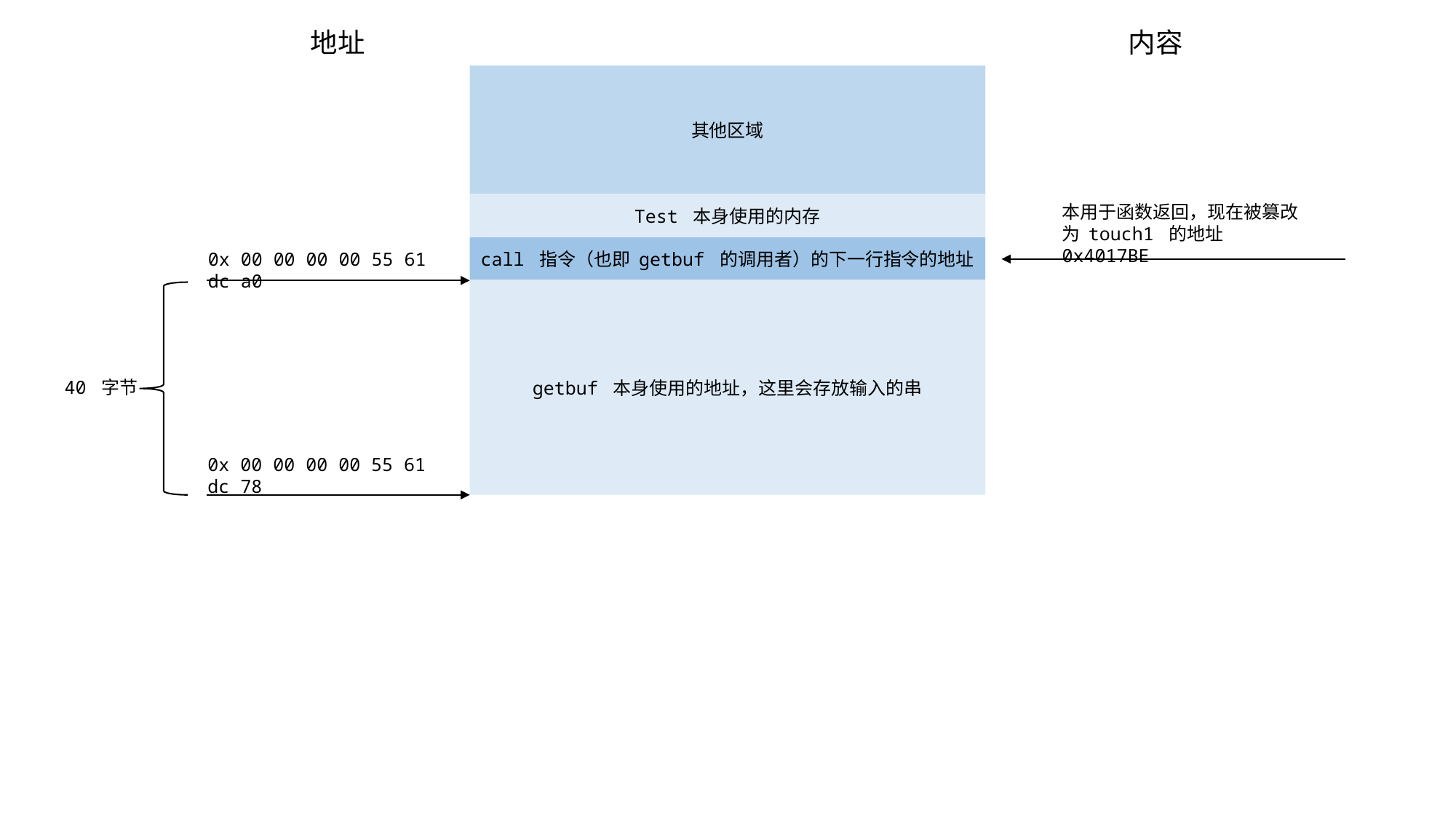

地址
内容
其他区域
Test 本身使用的内存
本用于函数返回，现在被篡改为 touch1 的地址 0x4017BE
call 指令（也即 getbuf 的调用者）的下一行指令的地址
0x 00 00 00 00 55 61 dc a0
getbuf 本身使用的地址，这里会存放输入的串

40 字节
0x 00 00 00 00 55 61 dc 78